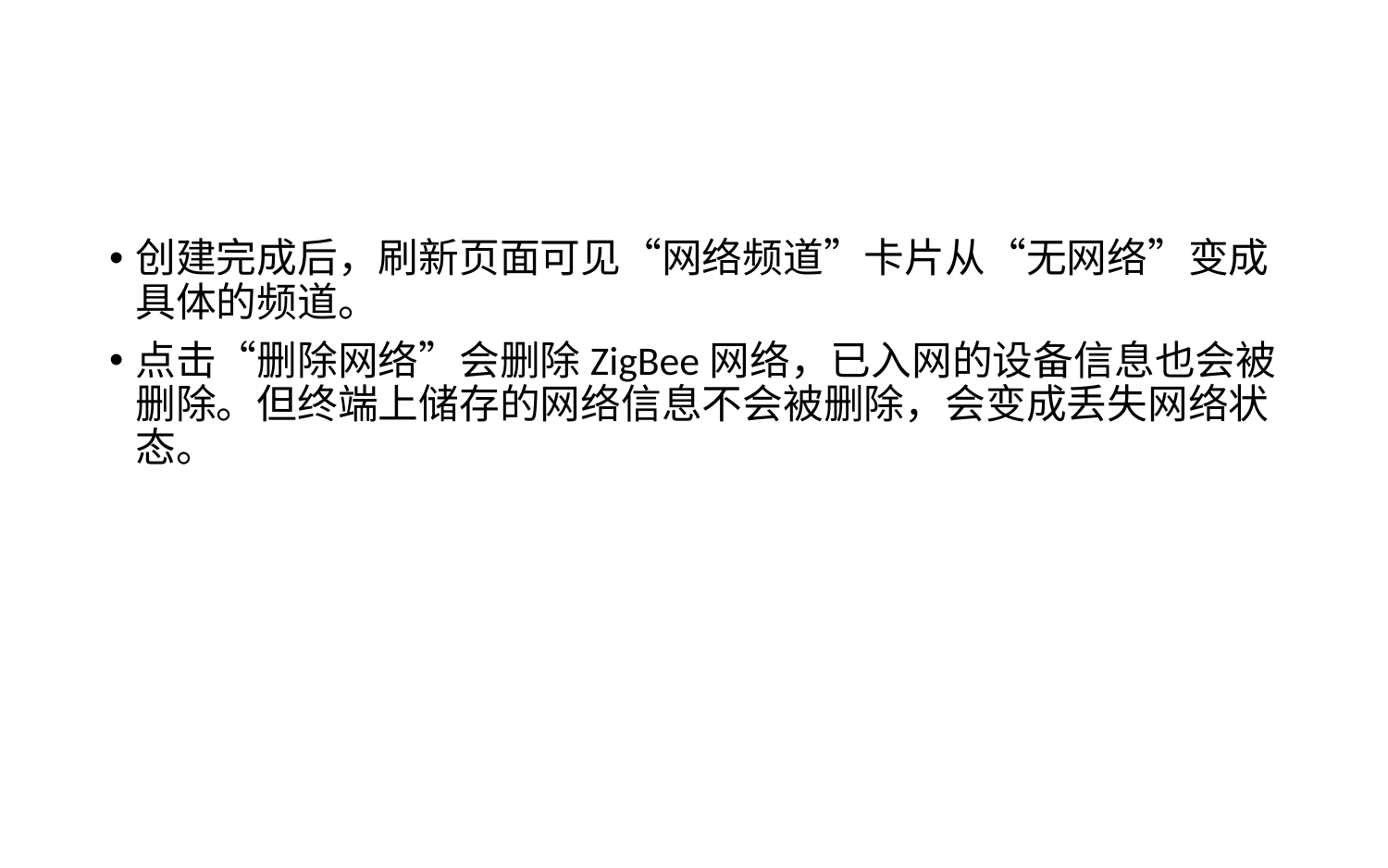

#
创建完成后，刷新页面可见“网络频道”卡片从“无网络”变成具体的频道。
点击“删除网络”会删除ZigBee网络，已入网的设备信息也会被删除。但终端上储存的网络信息不会被删除，会变成丢失网络状态。